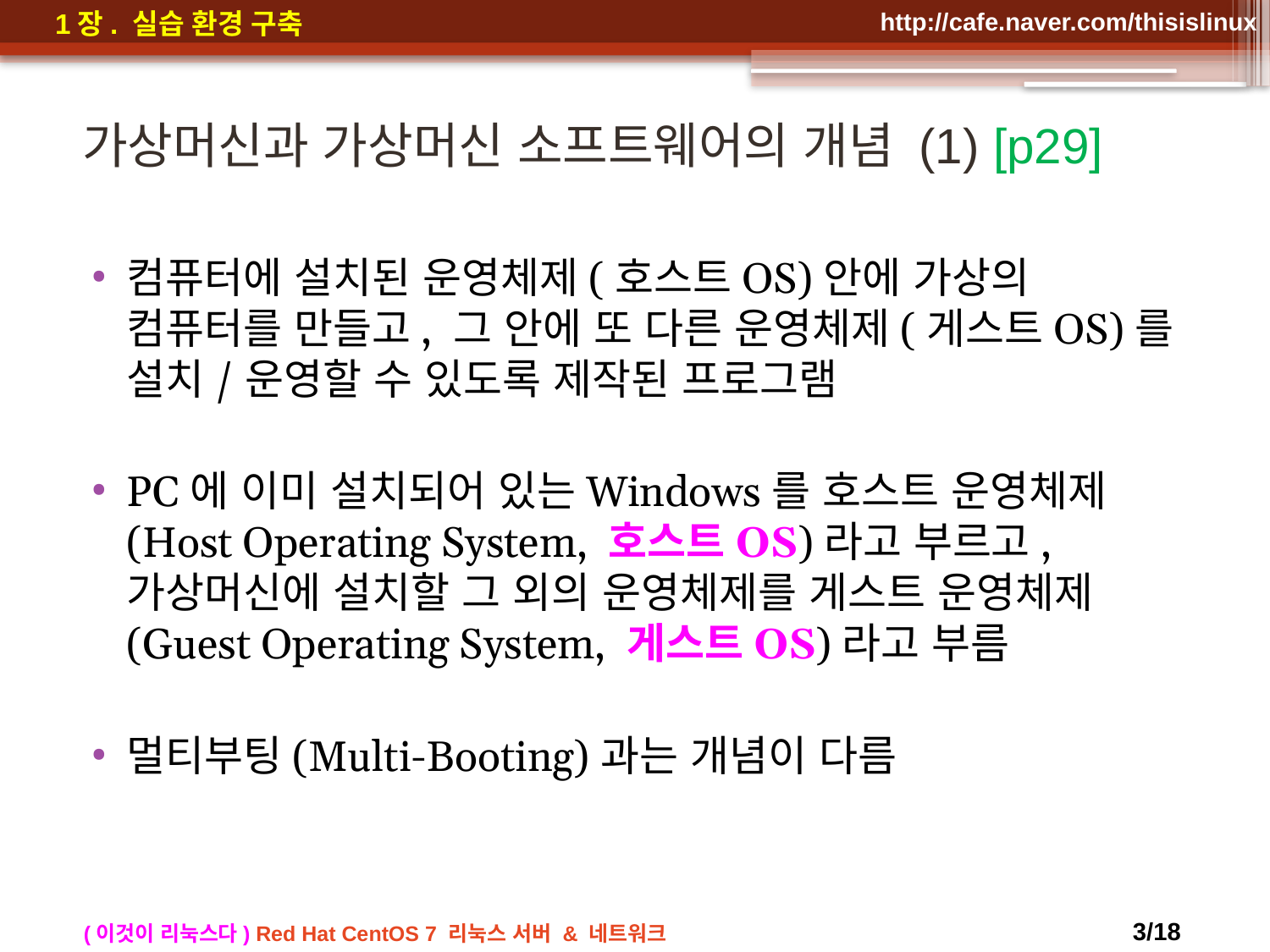

# 가상머신과 가상머신 소프트웨어의 개념 (1) [p29]

컴퓨터에 설치된 운영체제(호스트OS)안에 가상의 컴퓨터를 만들고, 그 안에 또 다른 운영체제(게스트OS)를 설치/운영할 수 있도록 제작된 프로그램

PC에 이미 설치되어 있는Windows를 호스트 운영체제(Host Operating System, 호스트OS)라고 부르고, 가상머신에 설치할 그 외의 운영체제를 게스트 운영체제(Guest Operating System, 게스트OS)라고 부름

멀티부팅(Multi-Booting)과는 개념이 다름